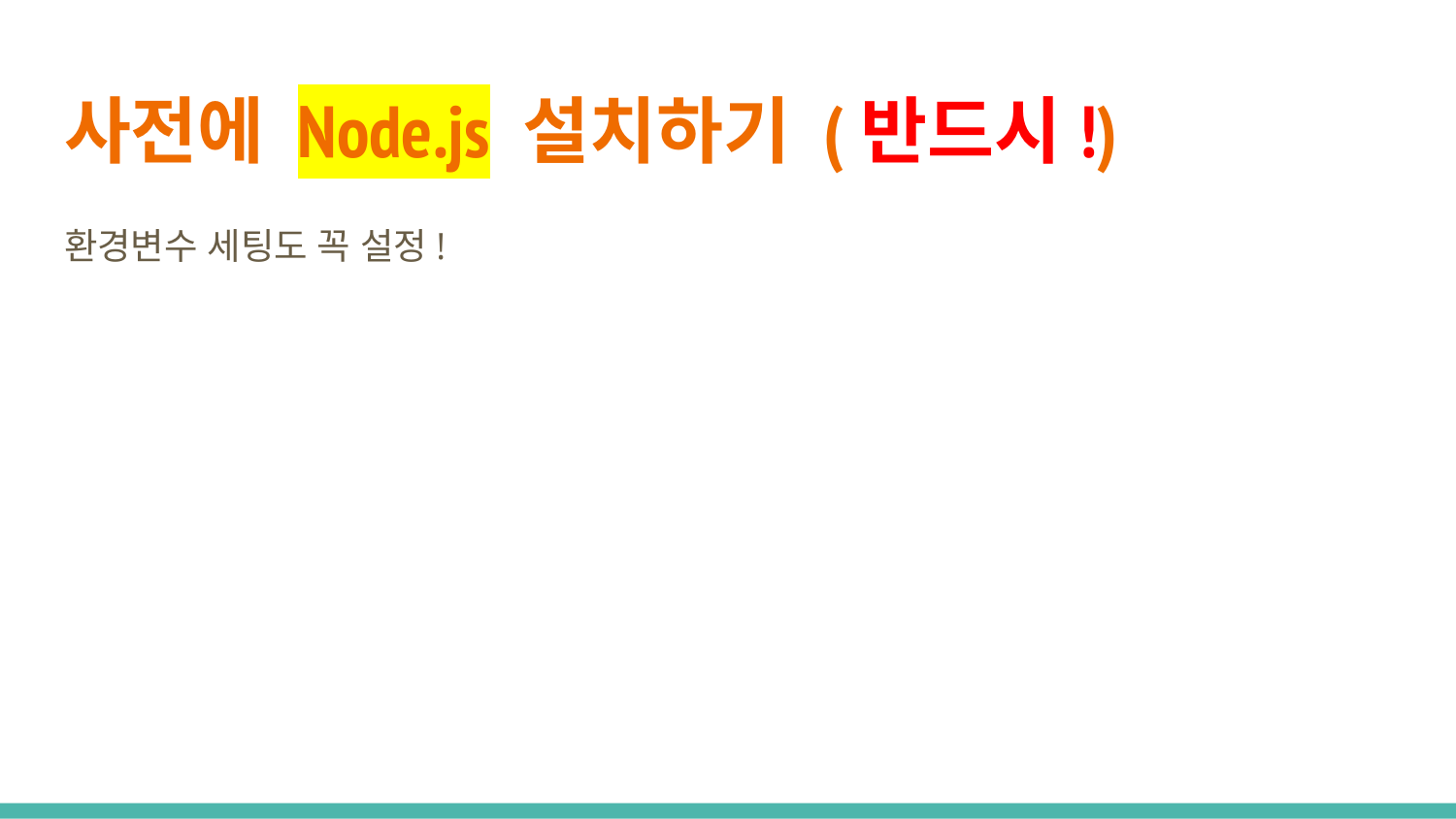

# 사전에 Node.js 설치하기 (반드시!)
환경변수 세팅도 꼭 설정!